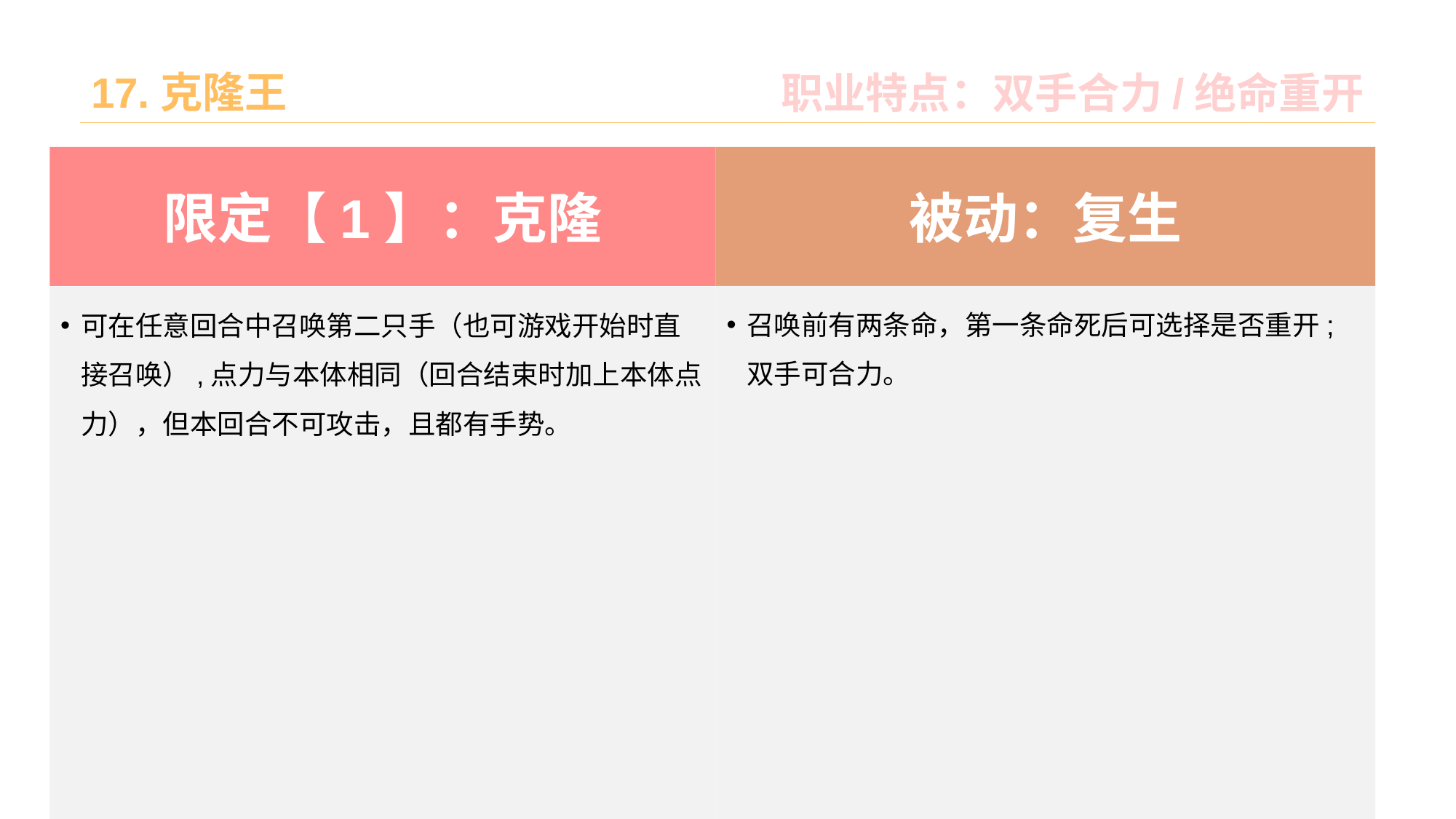

# 17.克隆王
职业特点：双手合力/绝命重开
被动：复生
限定【1】：克隆
召唤前有两条命，第一条命死后可选择是否重开;双手可合力。
可在任意回合中召唤第二只手（也可游戏开始时直接召唤）,点力与本体相同（回合结束时加上本体点力），但本回合不可攻击，且都有手势。